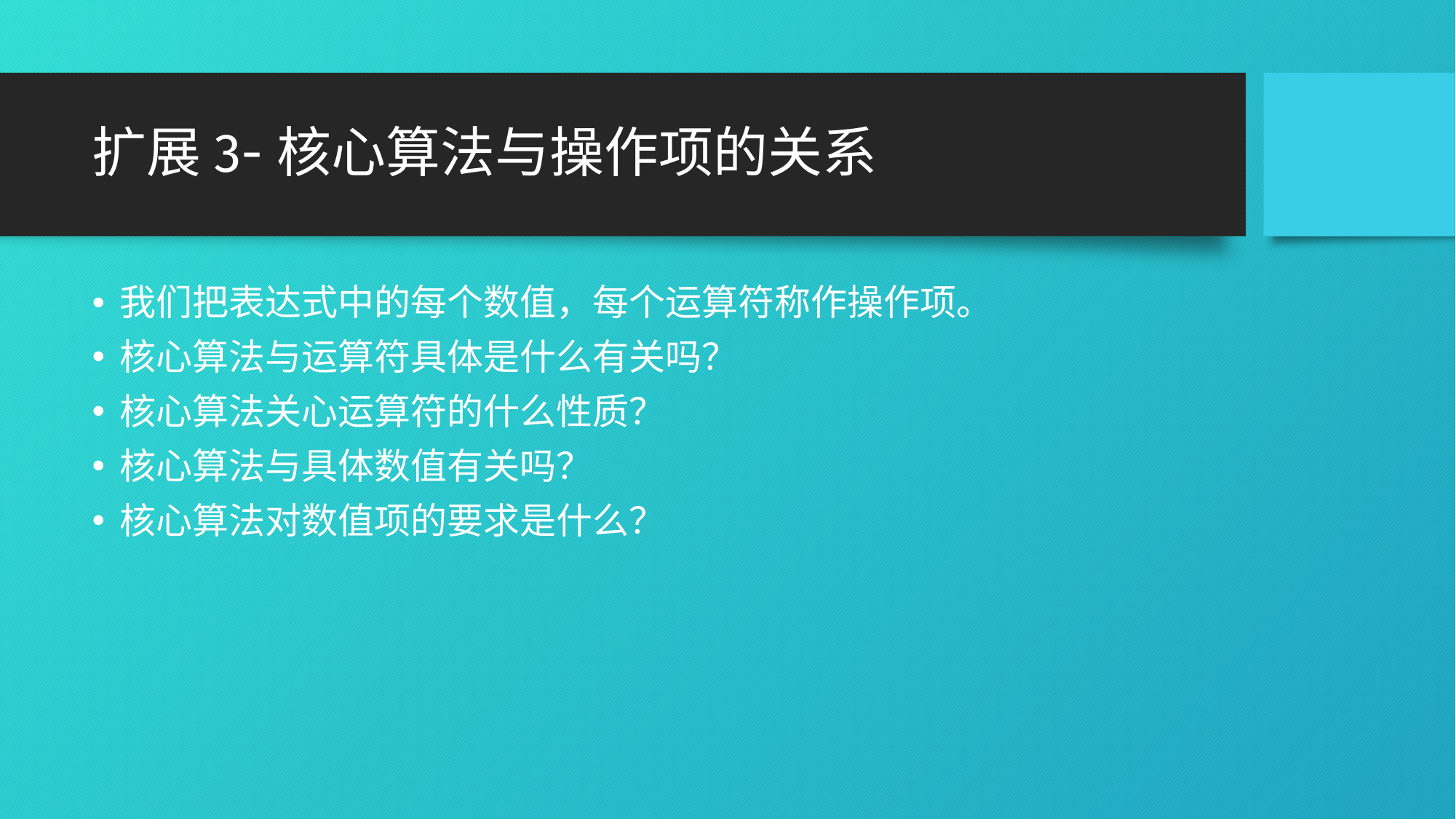

# 扩展3-核心算法与操作项的关系
我们把表达式中的每个数值，每个运算符称作操作项。
核心算法与运算符具体是什么有关吗？
核心算法关心运算符的什么性质？
核心算法与具体数值有关吗？
核心算法对数值项的要求是什么？